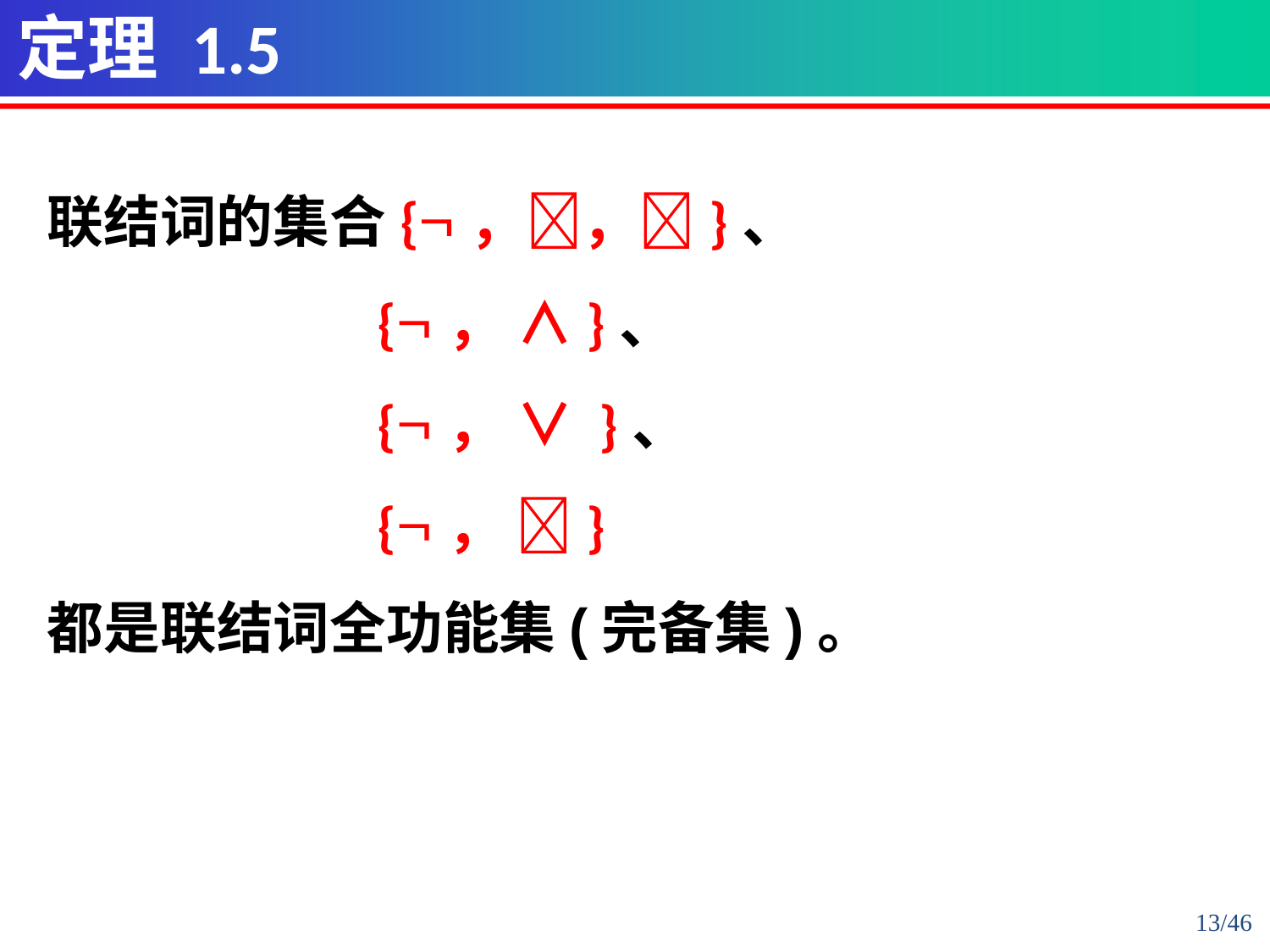

定理 1.5
联结词的集合{¬，∧，∨}、
                          {¬， ∧}、
                          {¬， ∨ }、
                          {¬， →}
都是联结词全功能集(完备集)。
13/46